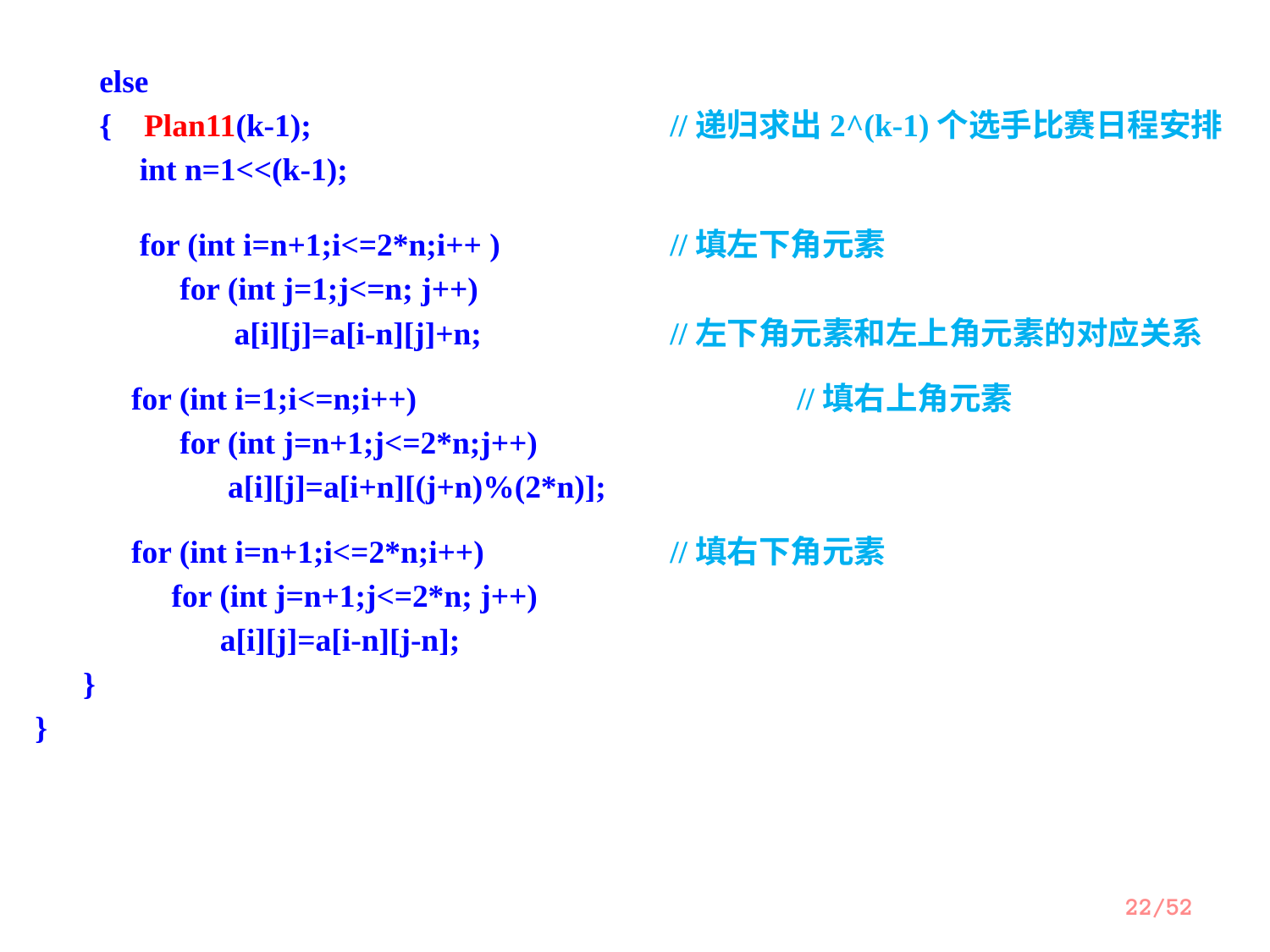

else
        {    Plan11(k-1);			//递归求出2^(k-1)个选手比赛日程安排
             int n=1<<(k-1);
             for (int i=n+1;i<=2*n;i++ )		//填左下角元素
                  for (int j=1;j<=n; j++)
	         a[i][j]=a[i-n][j]+n; 		//左下角元素和左上角元素的对应关系
            for (int i=1;i<=n;i++)			//填右上角元素
                  for (int j=n+1;j<=2*n;j++)
                        a[i][j]=a[i+n][(j+n)%(2*n)];
            for (int i=n+1;i<=2*n;i++)		//填右下角元素
                 for (int j=n+1;j<=2*n; j++)
                       a[i][j]=a[i-n][j-n];
      }
}
22/52